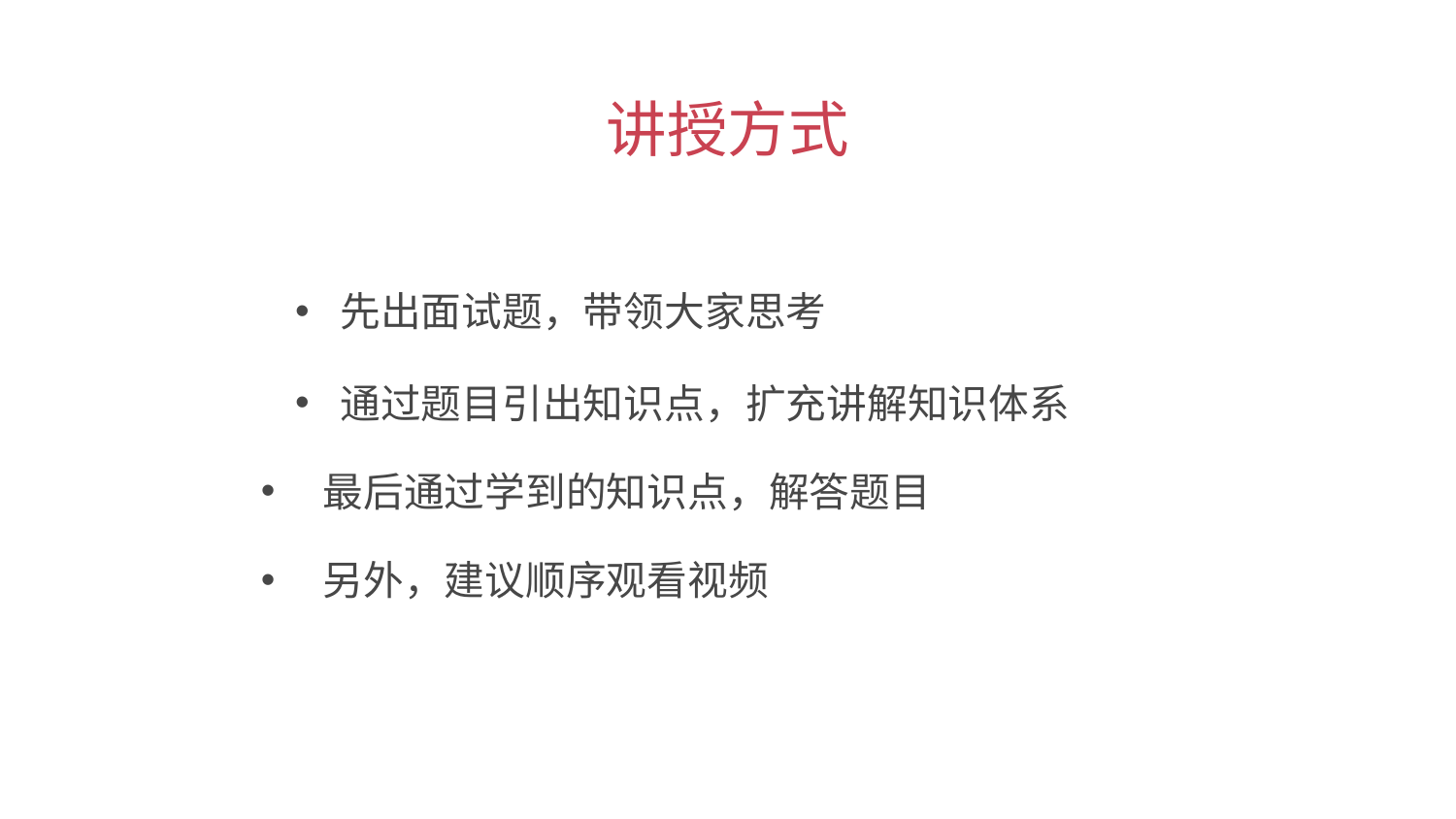

讲授方式
先出面试题，带领大家思考
通过题目引出知识点，扩充讲解知识体系
  最后通过学到的知识点，解答题目
  另外，建议顺序观看视频